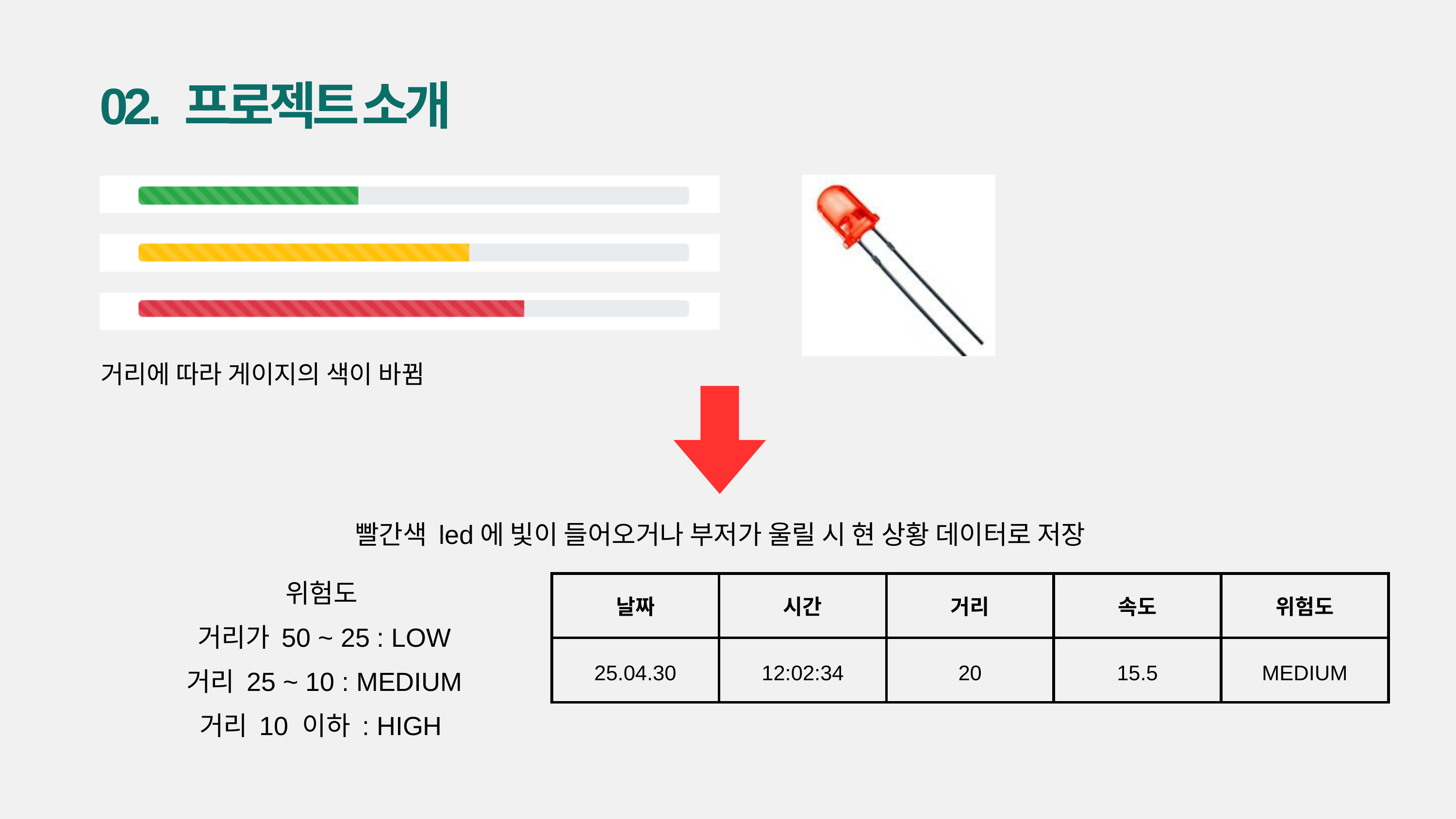

02. 프로젝트 소개

거리에 따라 게이지의 색이 바뀜

빨간색 led에 빛이 들어오거나 부저가 울릴 시 현 상황 데이터로 저장
위험도
거리가 50 ~ 25 : LOW
거리 25 ~ 10 : MEDIUM
거리 10 이하 : HIGH
| 날짜 | 시간 | 거리 | 속도 | 위험도 |
| --- | --- | --- | --- | --- |
| 25.04.30 | 12:02:34 | 20 | 15.5 | MEDIUM |